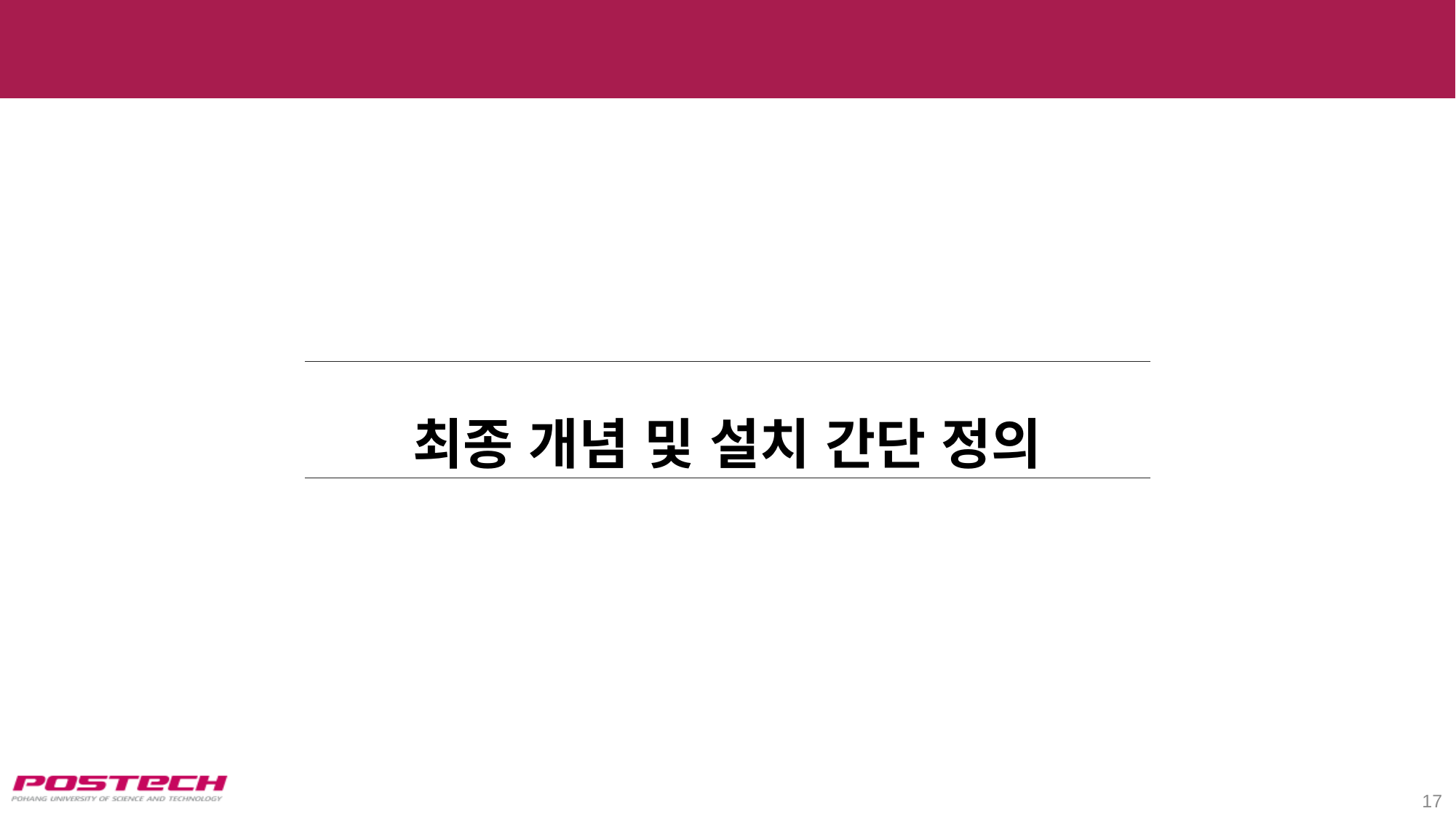

최종 개념 및 설치 간단 정의
17